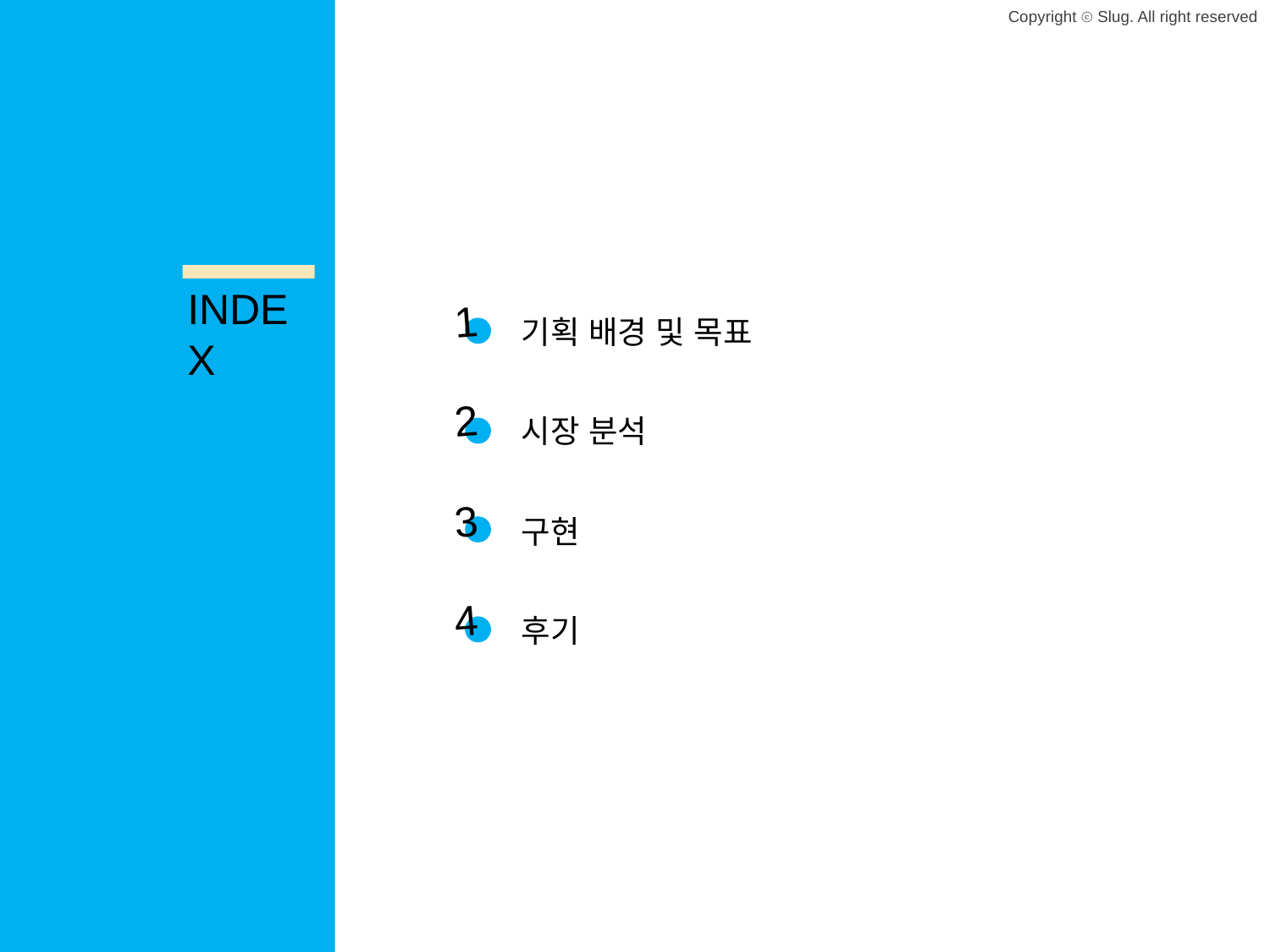

Copyright ⓒ Slug. All right reserved

INDEX
1
기획 배경 및 목표

2
시장 분석

3
구현

4
후기